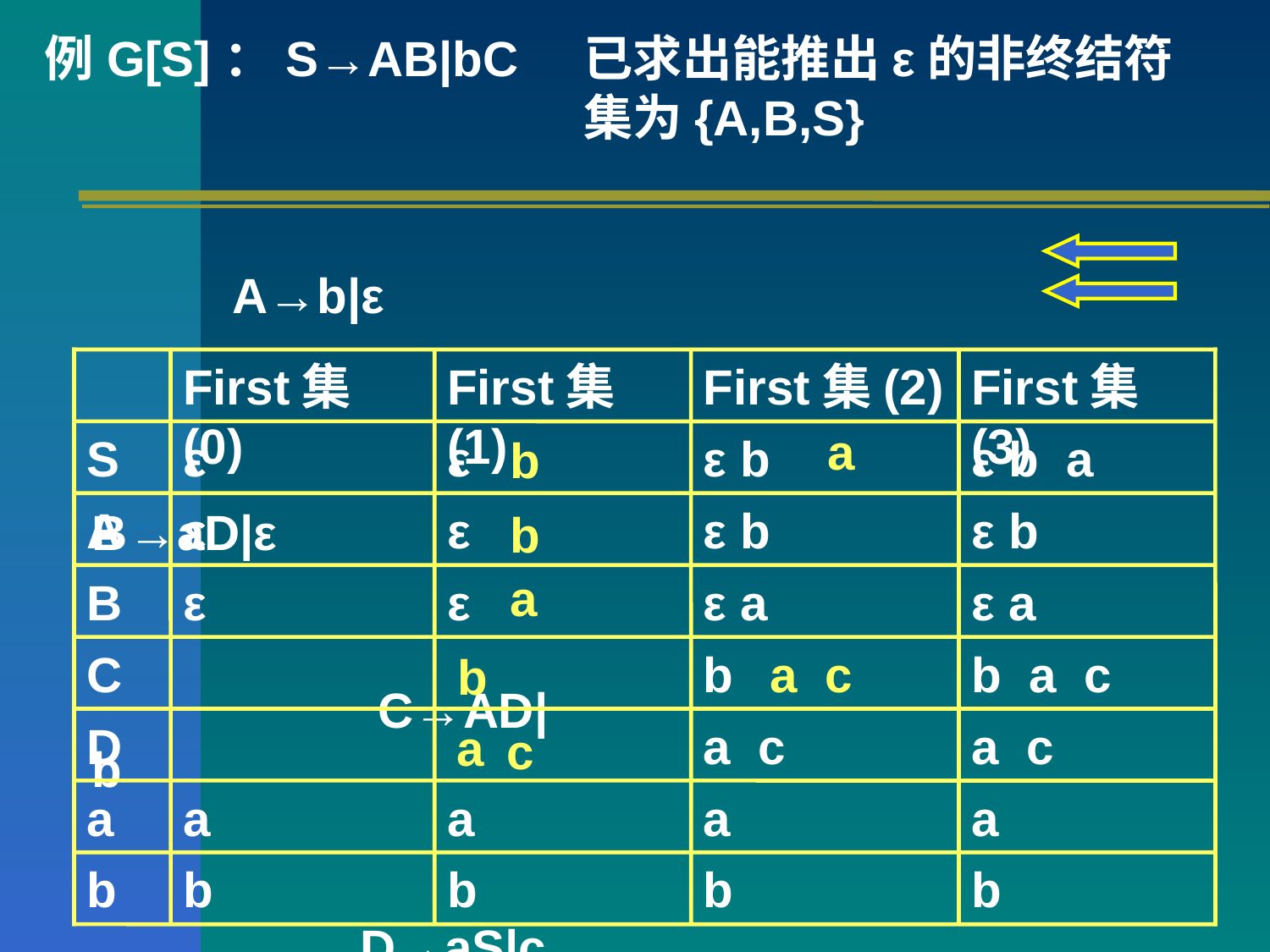

例G[S]：S→AB|bC                                                                                               		 A→b|ε                                                                                               		 B→aD|ε                                                                                               		 C→AD|b                                                                                               		 D→aS|c
已求出能推出ε的非终结符集为{A,B,S}

First集(0)

First集(1)

First集(2)

First集(3)

a
S

ε
ε
ε
ε
ε
ε

a
b
ε b
ε b
ε a
b
a  c
a
b
ε b  a
ε b
ε a
b  a  c
a  c
a
b
b
A

b
a
B

a  c
C

b
D

a
c
a

a
b
b